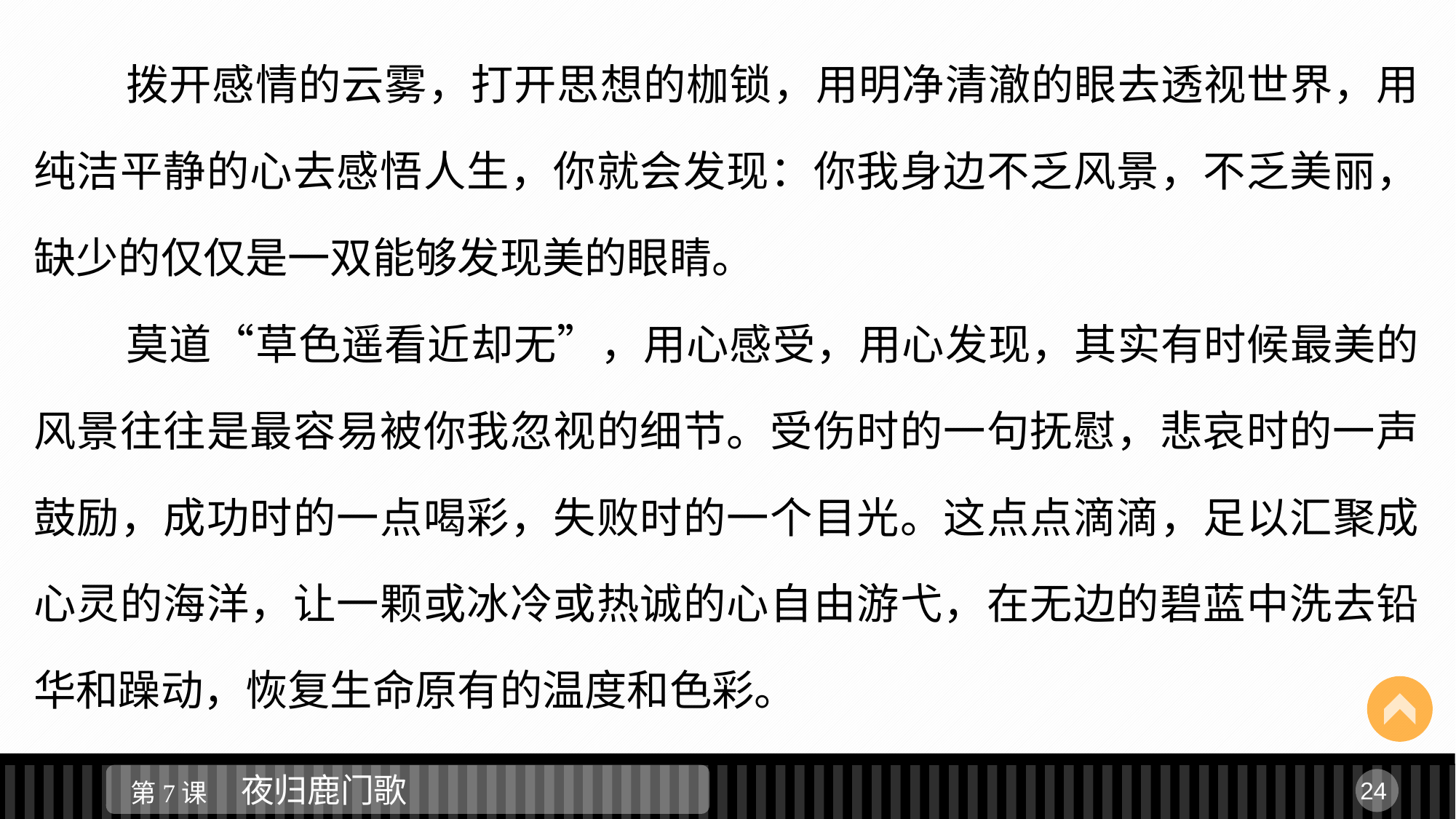

拨开感情的云雾，打开思想的枷锁，用明净清澈的眼去透视世界，用纯洁平静的心去感悟人生，你就会发现：你我身边不乏风景，不乏美丽，缺少的仅仅是一双能够发现美的眼睛。
        莫道“草色遥看近却无”，用心感受，用心发现，其实有时候最美的风景往往是最容易被你我忽视的细节。受伤时的一句抚慰，悲哀时的一声鼓励，成功时的一点喝彩，失败时的一个目光。这点点滴滴，足以汇聚成心灵的海洋，让一颗或冰冷或热诚的心自由游弋，在无边的碧蓝中洗去铅华和躁动，恢复生命原有的温度和色彩。